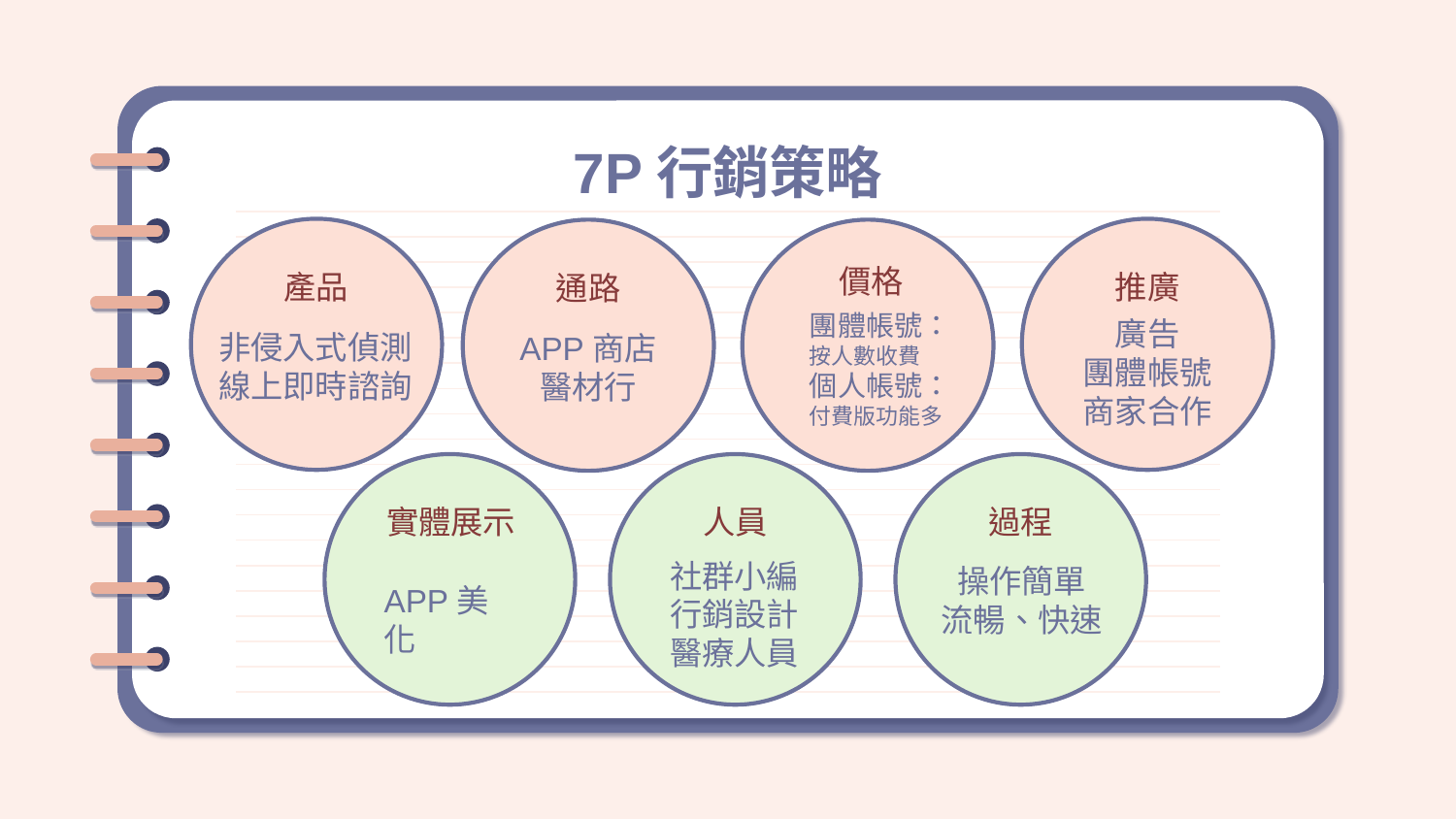

7P行銷策略
推廣

廣告
團體帳號
商家合作
產品

非侵入式偵測
線上即時諮詢
通路

APP商店
醫材行

價格
團體帳號：
按人數收費
個人帳號：
付費版功能多

人員

過程

實體展示
社群小編
行銷設計
醫療人員
操作簡單
流暢、快速
APP美化